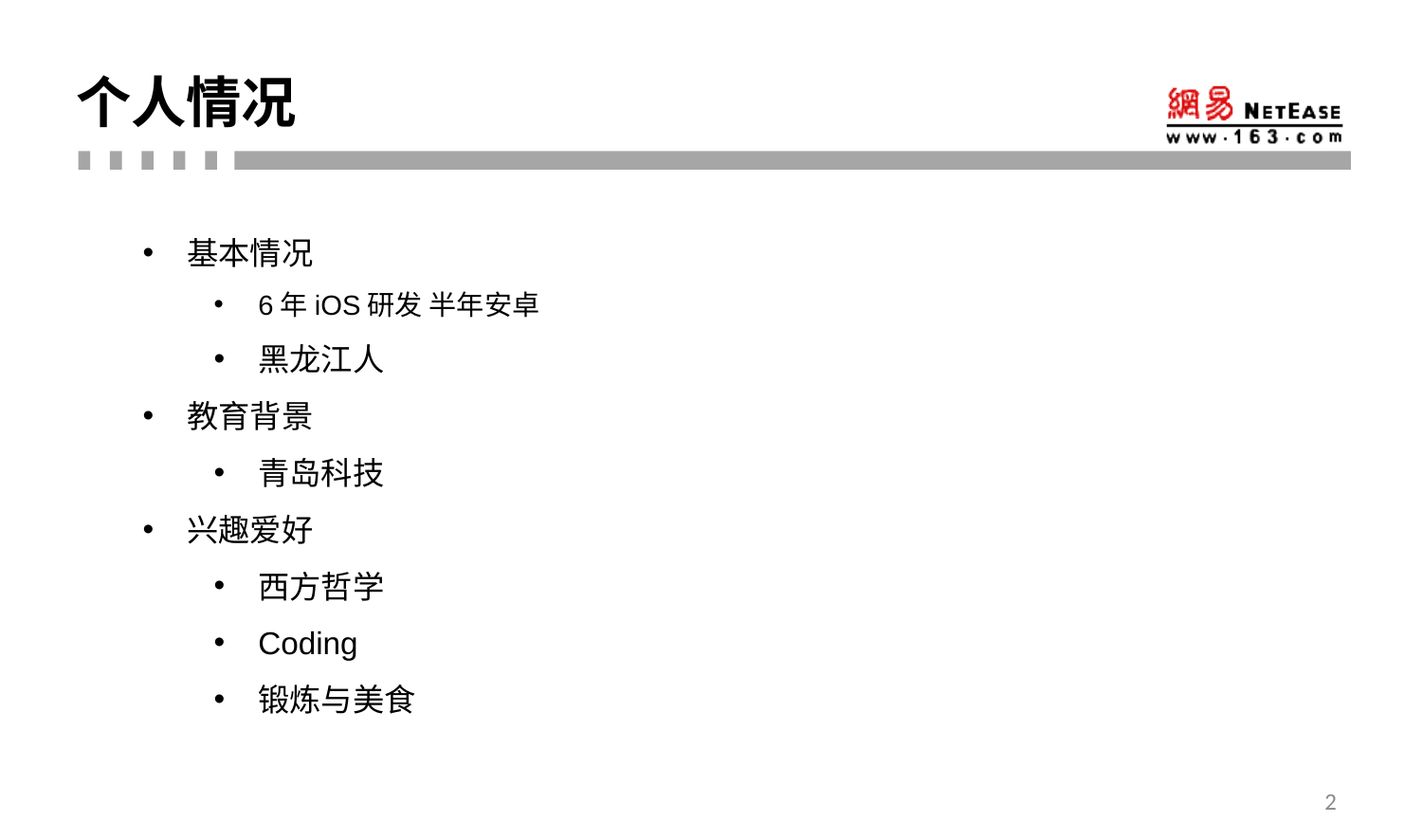

# 个人情况
基本情况
6年iOS研发 半年安卓
黑龙江人
教育背景
青岛科技
兴趣爱好
西方哲学
Coding
锻炼与美食